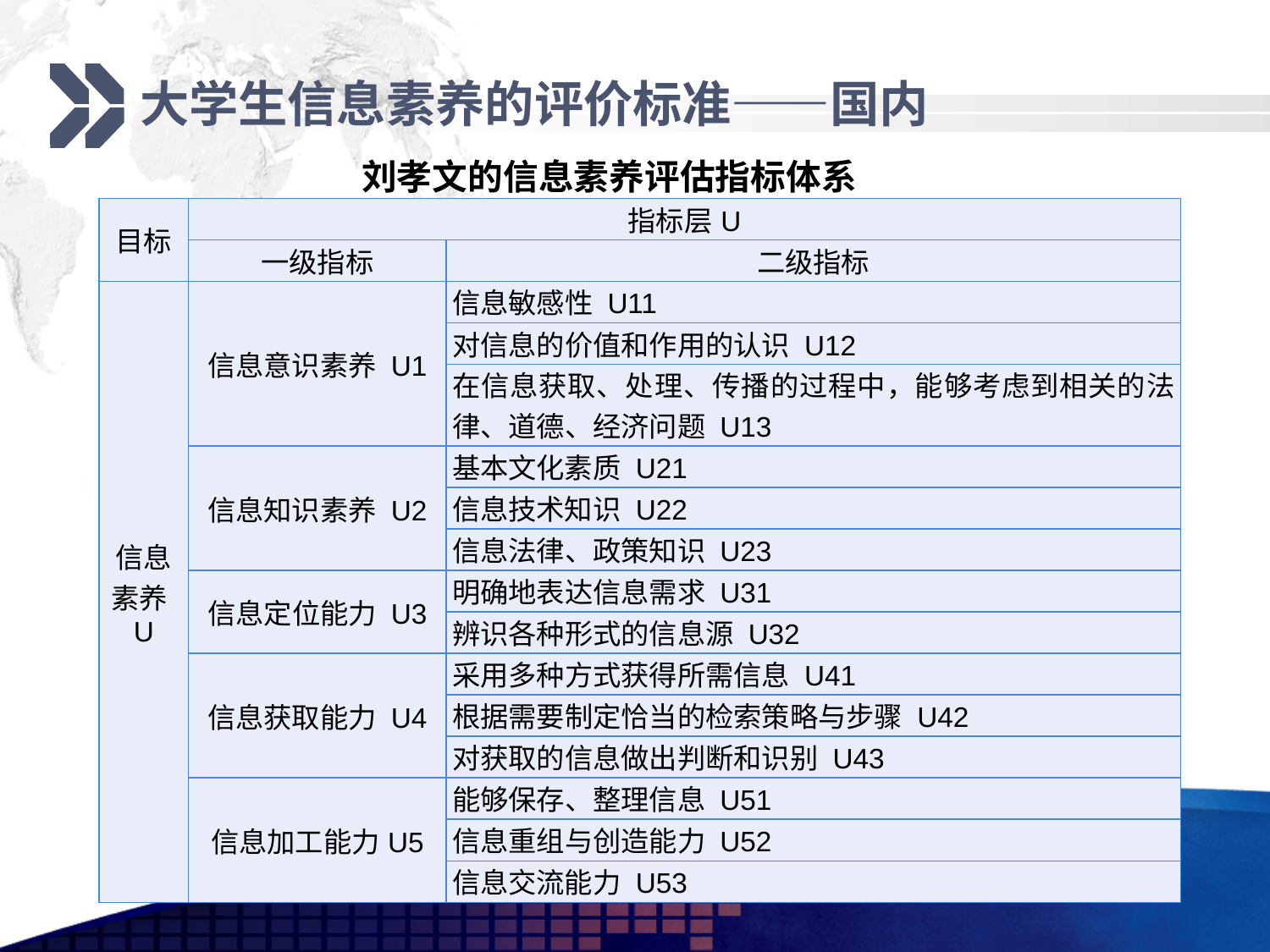

# 大学生信息素养的评价标准——国内
刘孝文的信息素养评估指标体系
| 目标 | 指标层U |  |
| --- | --- | --- |
|  | 一级指标 | 二级指标 |
| 信息素养U | 信息意识素养 U1 | 信息敏感性 U11 |
|  |  | 对信息的价值和作用的认识 U12 |
|  |  | 在信息获取、处理、传播的过程中，能够考虑到相关的法律、道德、经济问题 U13 |
|  | 信息知识素养 U2 | 基本文化素质 U21 |
|  |  | 信息技术知识 U22 |
|  |  | 信息法律、政策知识 U23 |
|  | 信息定位能力 U3 | 明确地表达信息需求 U31 |
|  |  | 辨识各种形式的信息源 U32 |
|  | 信息获取能力 U4 | 采用多种方式获得所需信息 U41 |
|  |  | 根据需要制定恰当的检索策略与步骤 U42 |
|  |  | 对获取的信息做出判断和识别 U43 |
|  | 信息加工能力U5 | 能够保存、整理信息 U51 |
|  |  | 信息重组与创造能力 U52 |
|  |  | 信息交流能力 U53 |